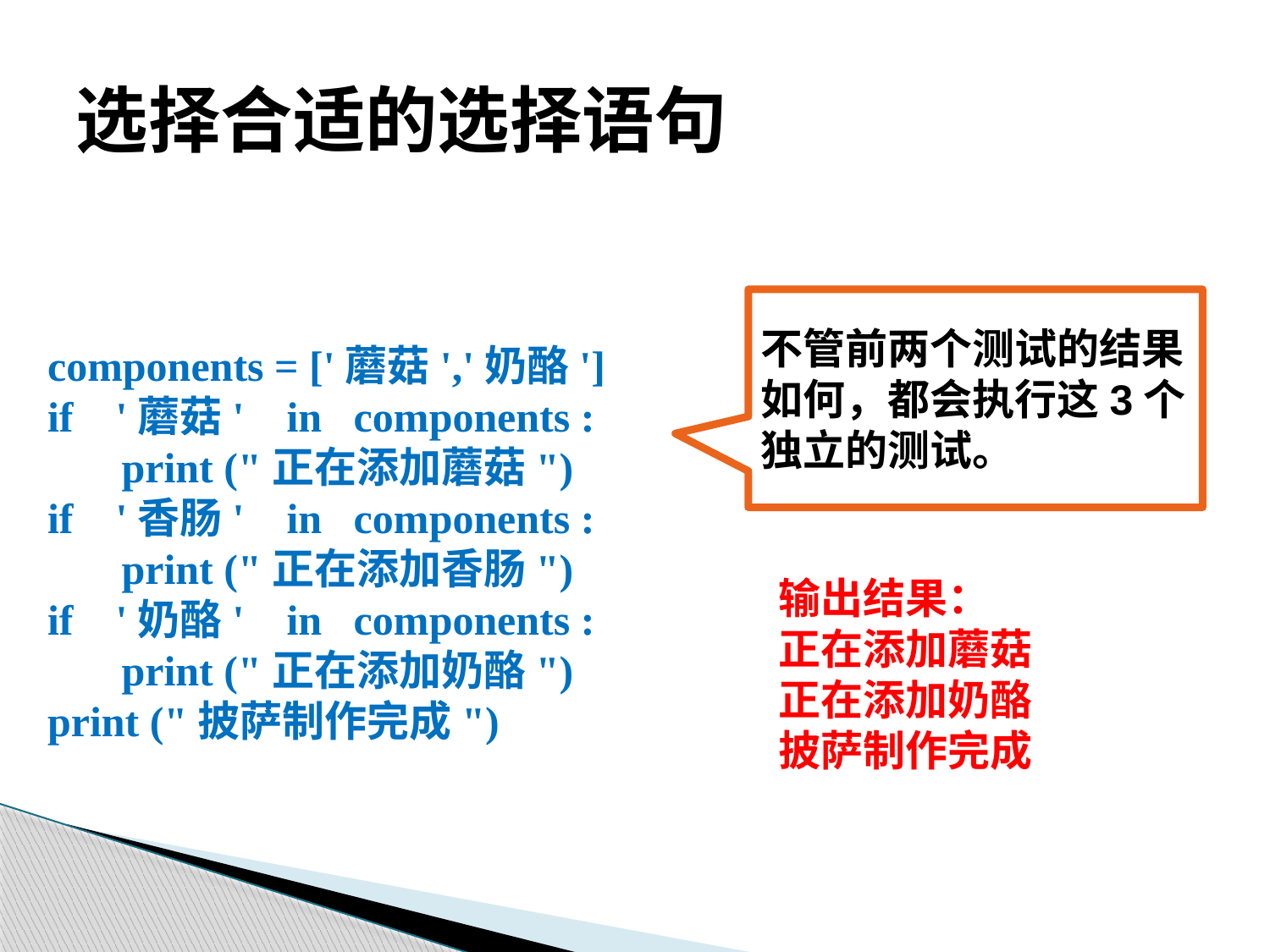

# 选择合适的选择语句
components = ['蘑菇','奶酪']
if    '蘑菇'    in   components :
       print ("正在添加蘑菇")
if    '香肠'    in   components :
       print ("正在添加香肠")
if    '奶酪'    in   components :
       print ("正在添加奶酪")
print ("披萨制作完成")
不管前两个测试的结果如何，都会执行这3个独立的测试。
输出结果：
正在添加蘑菇
正在添加奶酪
披萨制作完成